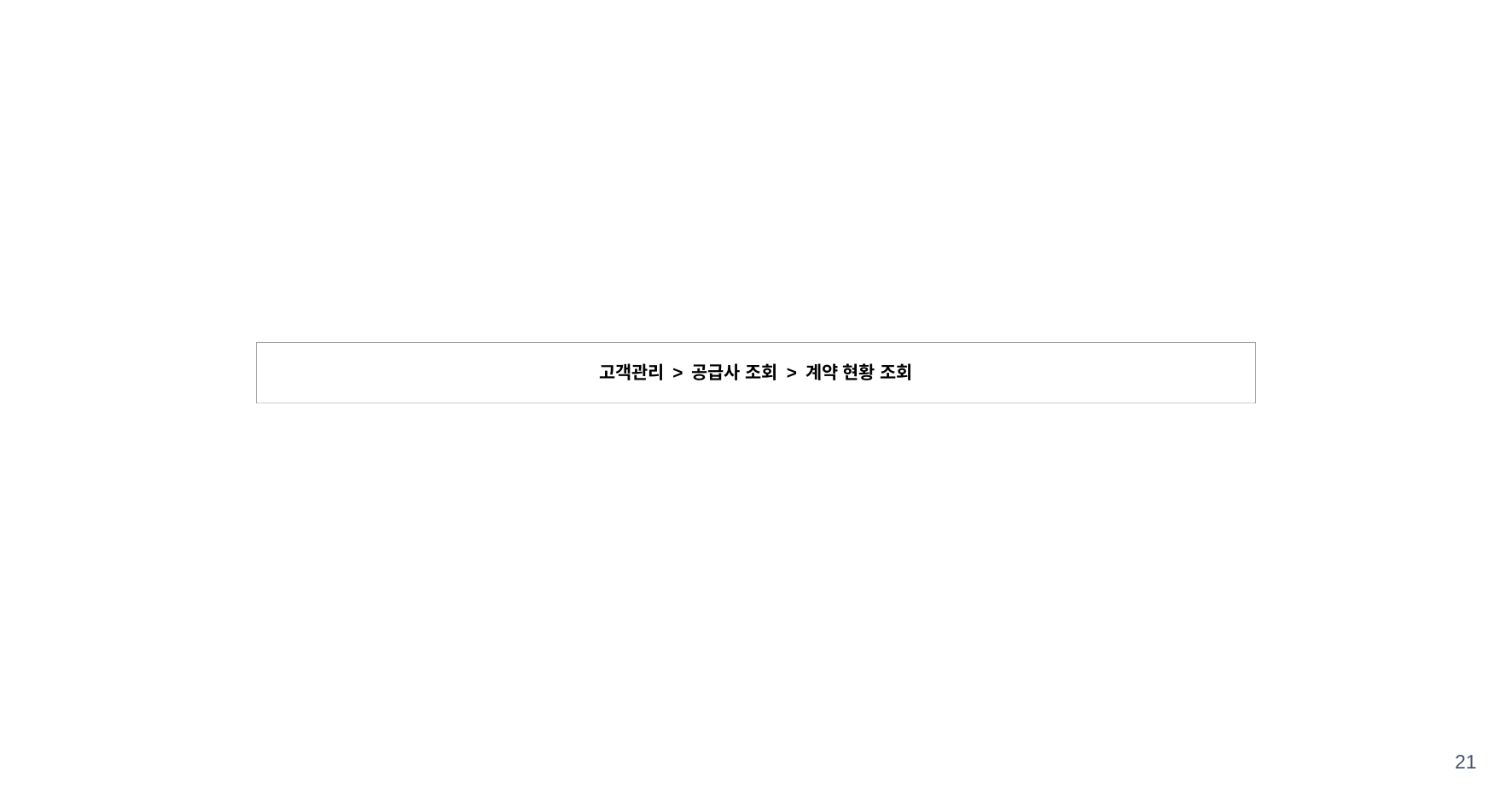

| 고객관리 > 공급사 조회 > 계약 현황 조회 |
| --- |
21